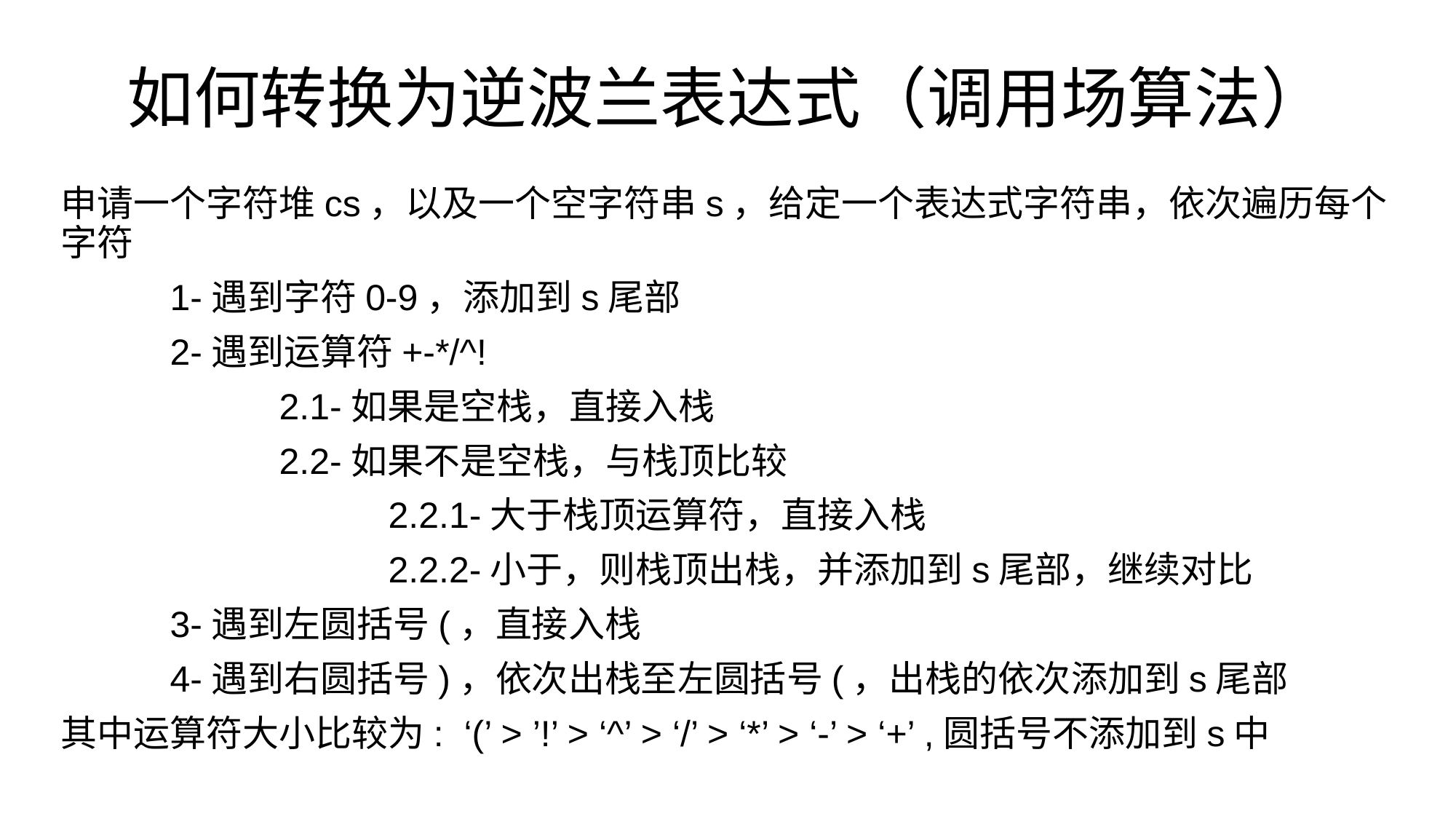

# 如何转换为逆波兰表达式（调用场算法）
申请一个字符堆cs，以及一个空字符串s，给定一个表达式字符串，依次遍历每个字符
	1-遇到字符0-9，添加到s尾部
	2-遇到运算符+-*/^!
		2.1-如果是空栈，直接入栈
		2.2-如果不是空栈，与栈顶比较
			2.2.1-大于栈顶运算符，直接入栈
			2.2.2-小于，则栈顶出栈，并添加到s尾部，继续对比
	3-遇到左圆括号(，直接入栈
	4-遇到右圆括号)，依次出栈至左圆括号(，出栈的依次添加到s尾部
其中运算符大小比较为:  ‘(’ > ’!’ > ‘^’ > ‘/’ > ‘*’ > ‘-’ > ‘+’ ,圆括号不添加到s中